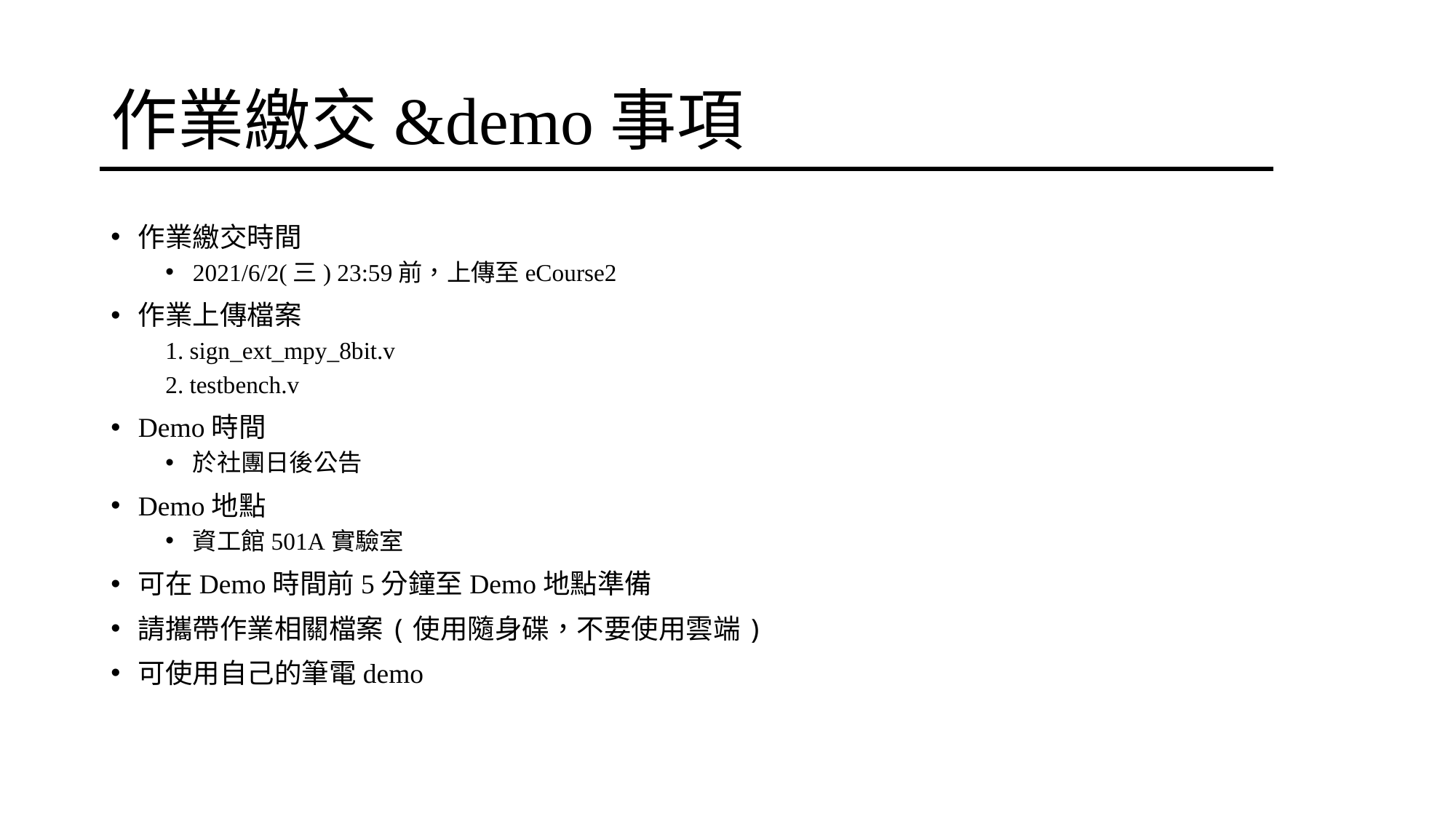

# 作業繳交&demo事項
作業繳交時間
2021/6/2(三) 23:59前，上傳至eCourse2
作業上傳檔案
1. sign_ext_mpy_8bit.v
2. testbench.v
Demo時間
於社團日後公告
Demo地點
資工館501A實驗室
可在Demo時間前5分鐘至Demo地點準備
請攜帶作業相關檔案(使用隨身碟，不要使用雲端)
可使用自己的筆電demo